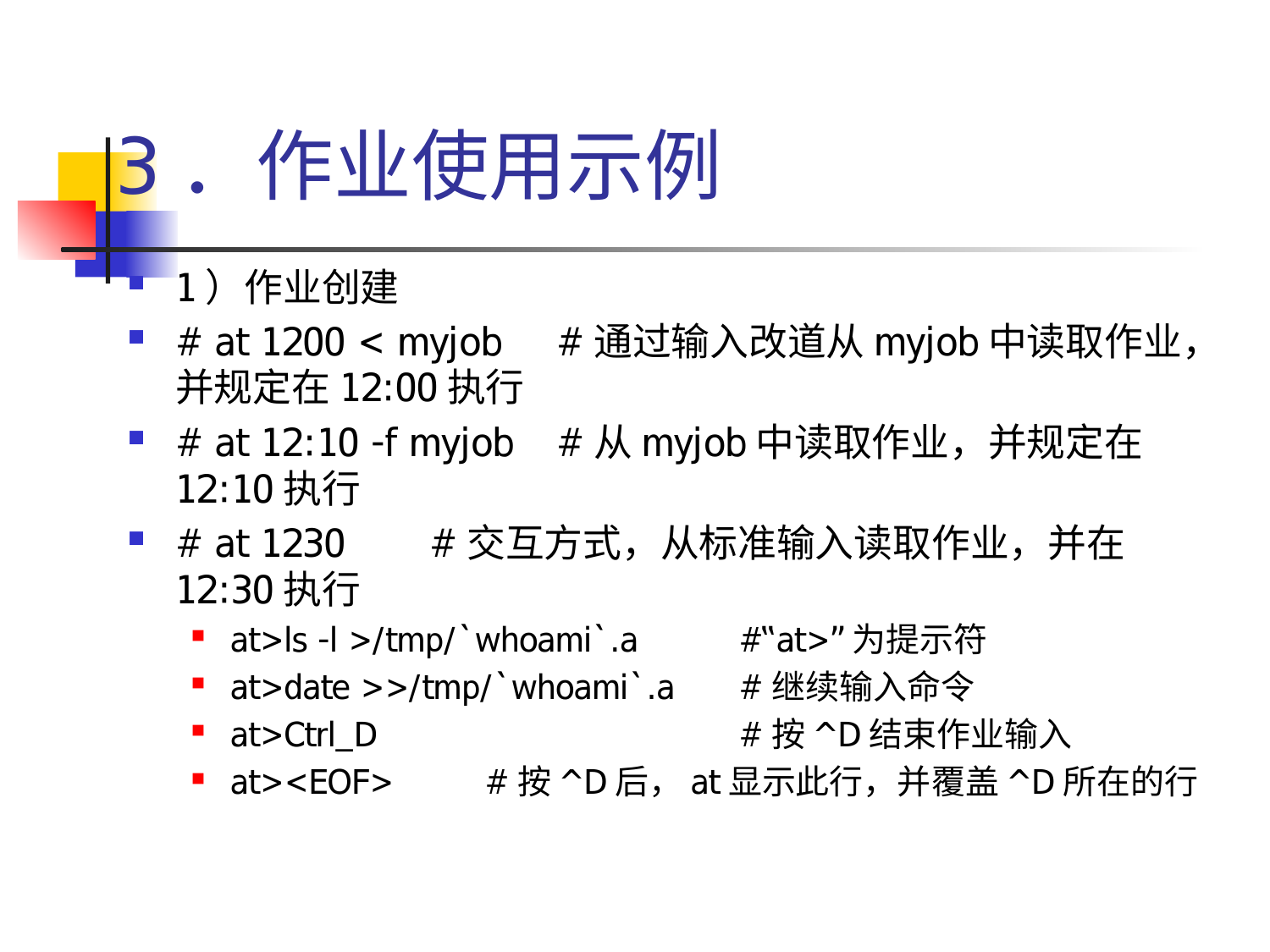

# 3．作业使用示例
1）作业创建
# at 1200 < myjob 	#通过输入改道从myjob中读取作业，并规定在12:00执行
# at 12:10 -f myjob 	#从myjob中读取作业，并规定在12:10执行
# at 1230	#交互方式，从标准输入读取作业，并在12:30执行
at>ls -l >/tmp/`whoami`.a 	#“at>”为提示符
at>date >>/tmp/`whoami`.a 	#继续输入命令
at>Ctrl_D 			#按^D结束作业输入
at><EOF> 	#按^D后，at显示此行，并覆盖^D所在的行